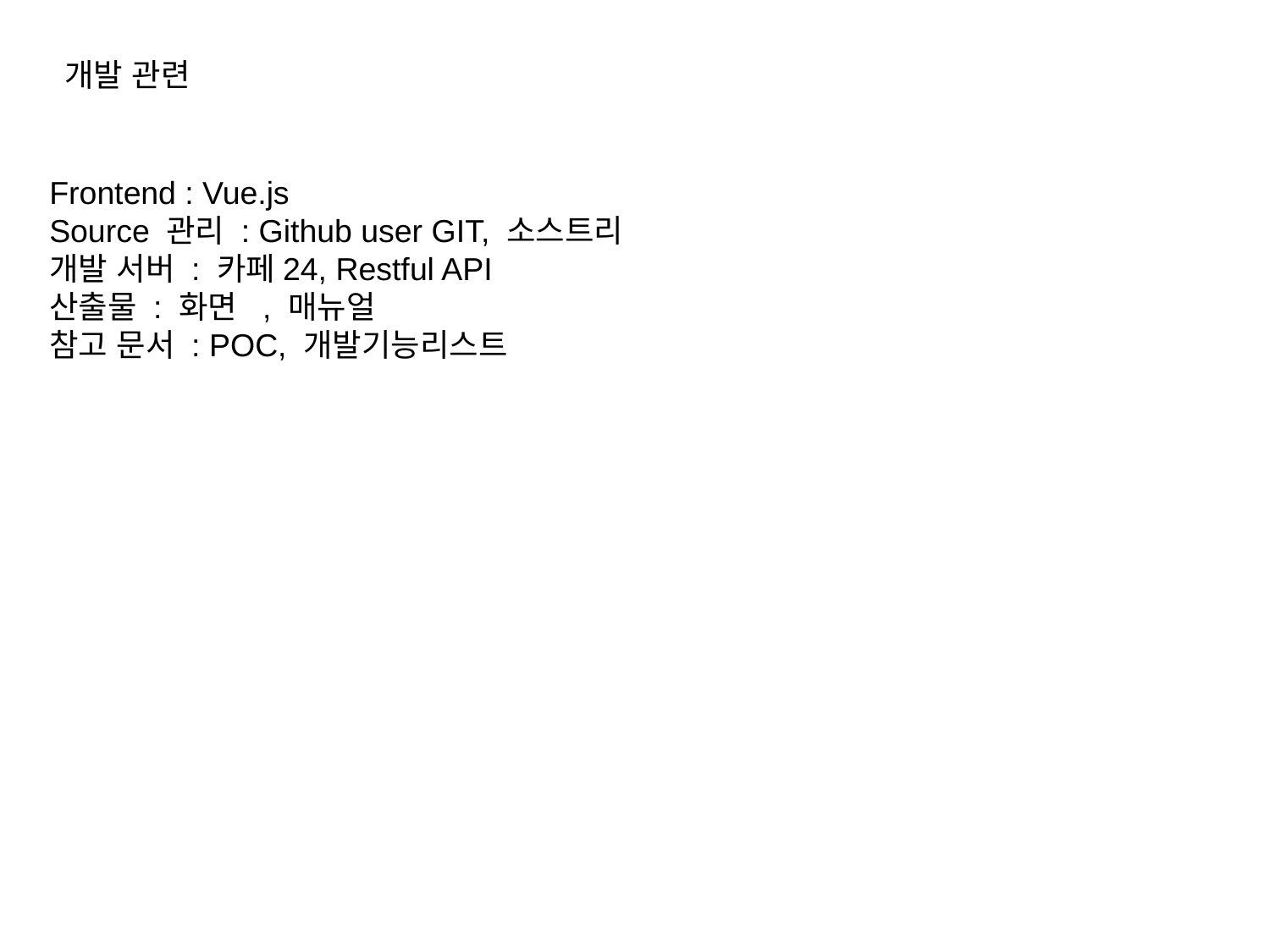

개발 관련
Frontend : Vue.js
Source 관리 : Github user GIT, 소스트리
개발 서버 : 카페24, Restful API
산출물 : 화면  , 매뉴얼
참고 문서 : POC, 개발기능리스트